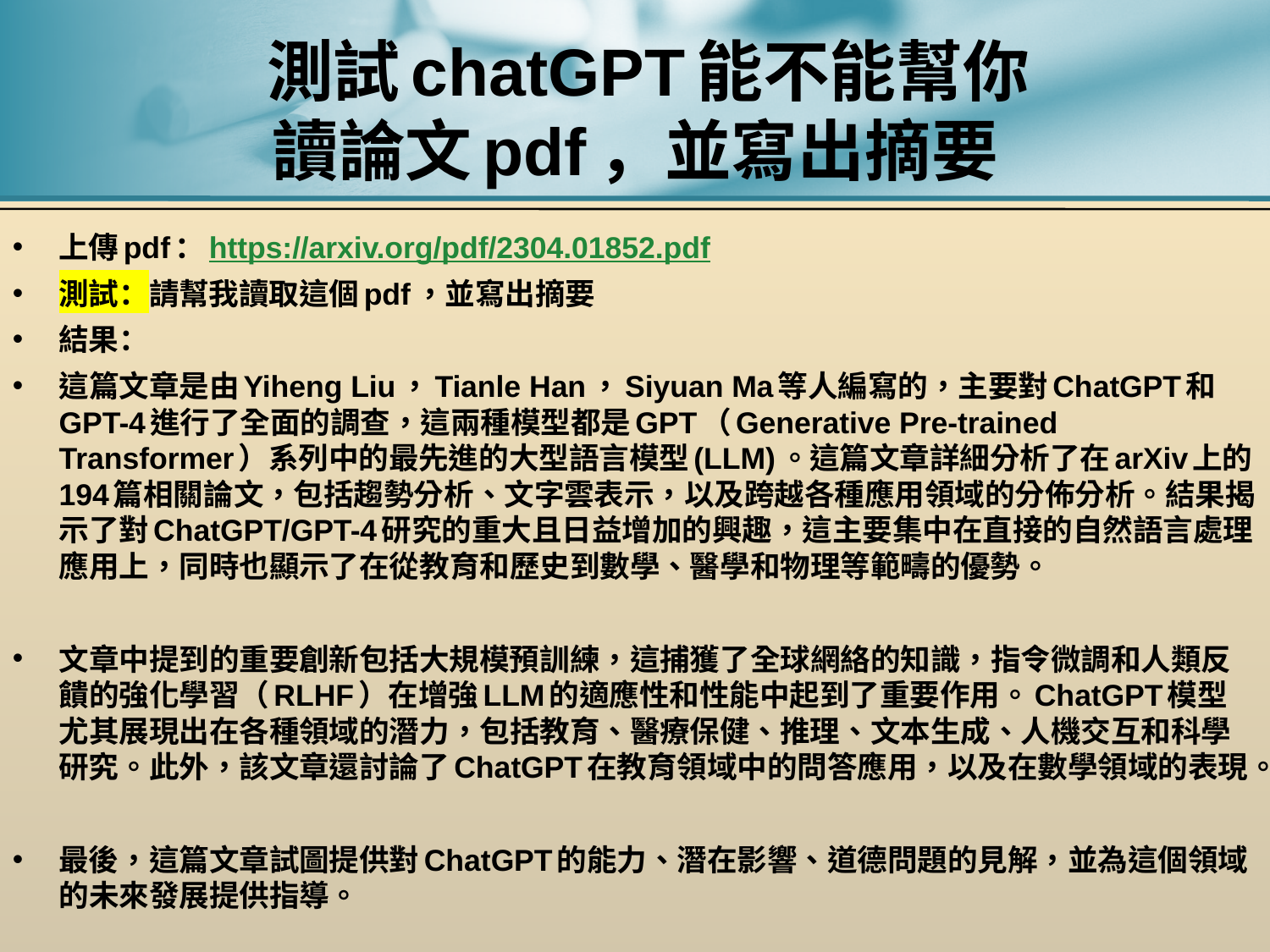

# 測試chatGPT能不能幫你 讀論文pdf，並寫出摘要
上傳pdf：https://arxiv.org/pdf/2304.01852.pdf
測試：請幫我讀取這個pdf，並寫出摘要
結果：
這篇文章是由Yiheng Liu，Tianle Han，Siyuan Ma等人編寫的，主要對ChatGPT和GPT-4進行了全面的調查，這兩種模型都是GPT（Generative Pre-trained Transformer）系列中的最先進的大型語言模型(LLM)。這篇文章詳細分析了在arXiv上的194篇相關論文，包括趨勢分析、文字雲表示，以及跨越各種應用領域的分佈分析。結果揭示了對ChatGPT/GPT-4研究的重大且日益增加的興趣，這主要集中在直接的自然語言處理應用上，同時也顯示了在從教育和歷史到數學、醫學和物理等範疇的優勢。

文章中提到的重要創新包括大規模預訓練，這捕獲了全球網絡的知識，指令微調和人類反饋的強化學習（RLHF）在增強LLM的適應性和性能中起到了重要作用。ChatGPT模型尤其展現出在各種領域的潛力，包括教育、醫療保健、推理、文本生成、人機交互和科學研究。此外，該文章還討論了ChatGPT在教育領域中的問答應用，以及在數學領域的表現。

最後，這篇文章試圖提供對ChatGPT的能力、潛在影響、道德問題的見解，並為這個領域的未來發展提供指導。